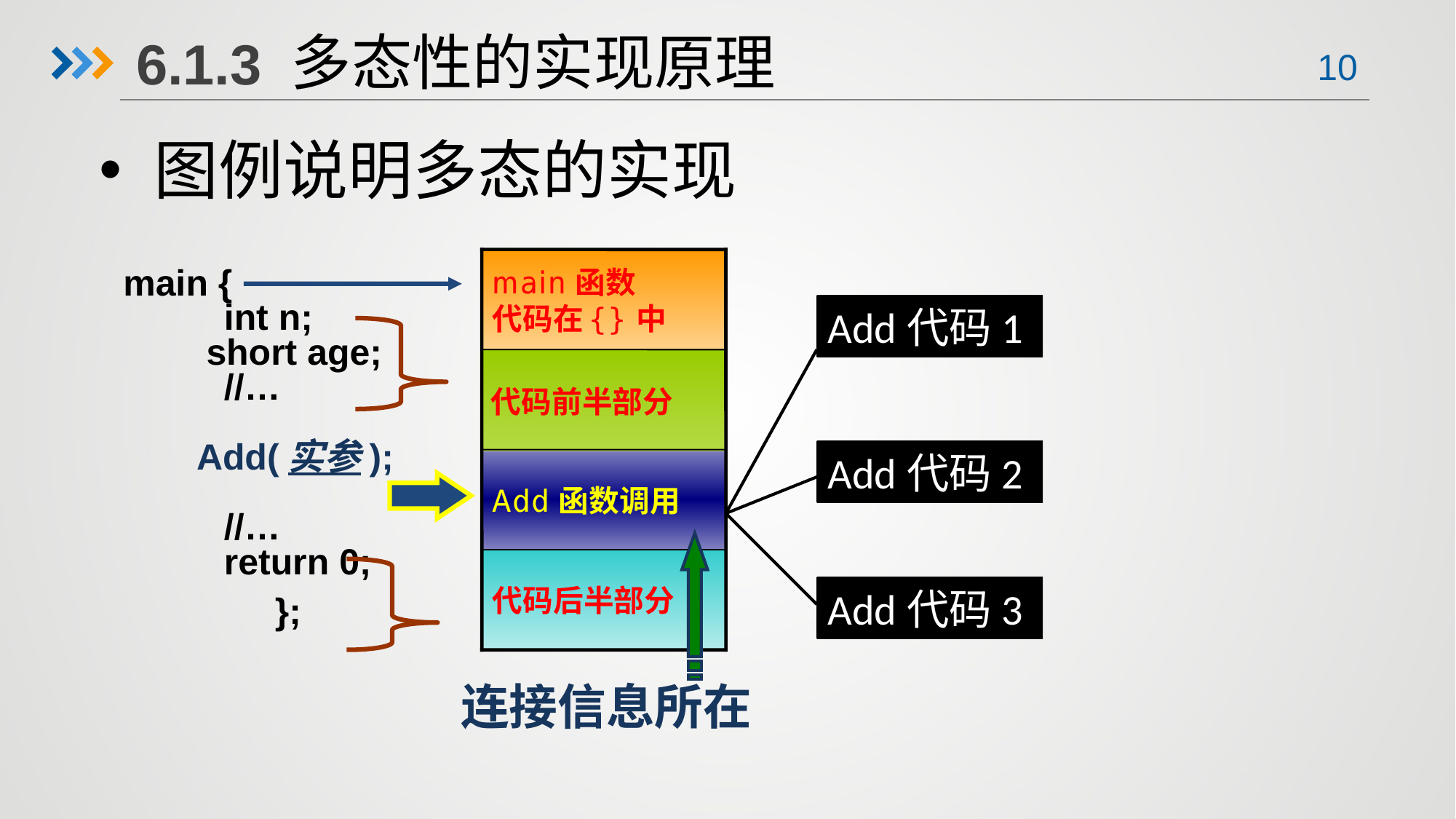

6.1.3 多态性的实现原理
图例说明多态的实现
main函数
代码在{}中

代码前半部分
Add函数调用

代码后半部分

	 main {
		int n;
             short age;
		//…

	        Add(实参);

		//…
		return 0;
            	     };

Add代码1

Add代码2

Add代码3

连接信息所在